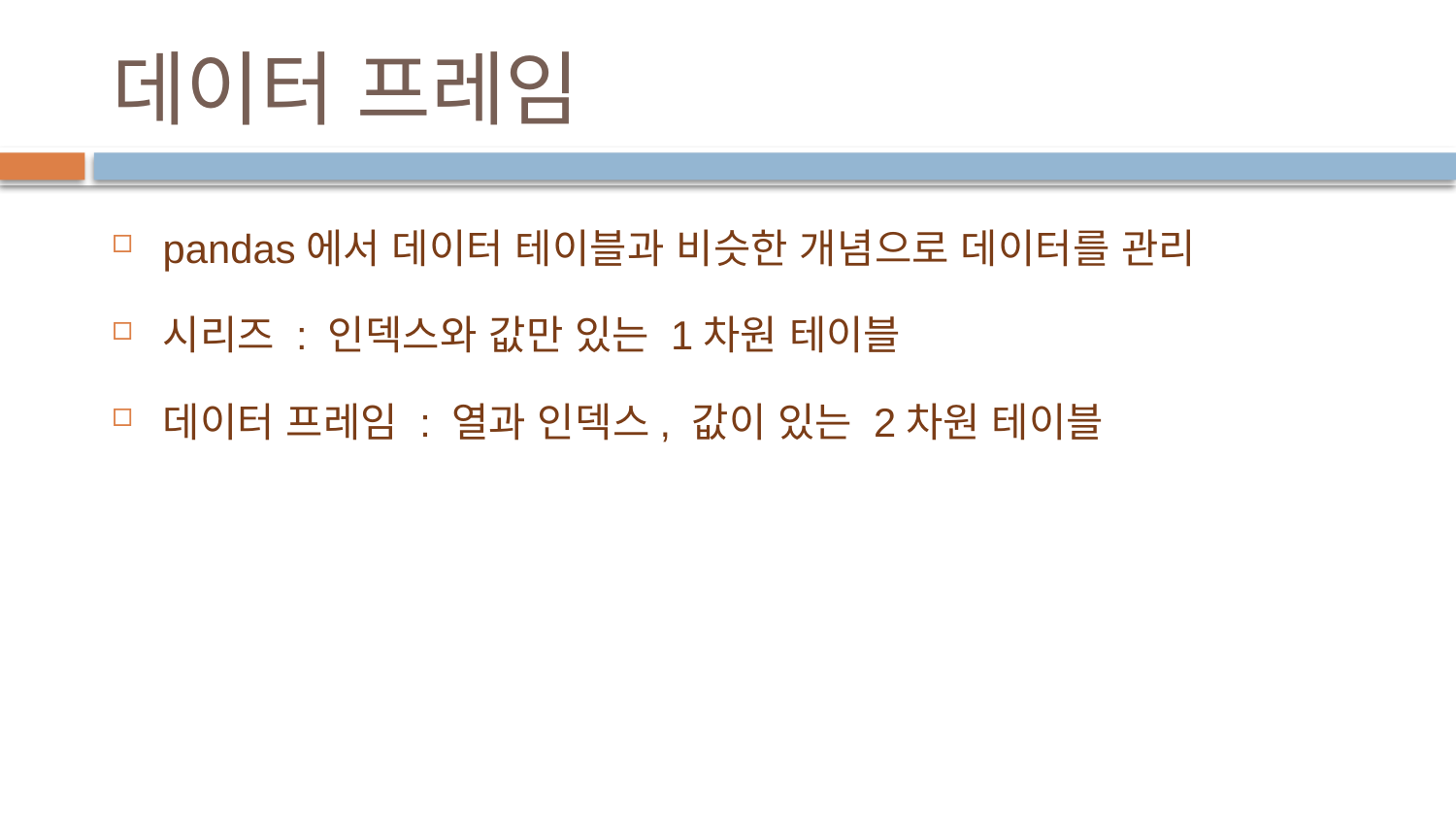

# 데이터 프레임
pandas에서 데이터 테이블과 비슷한 개념으로 데이터를 관리
시리즈 : 인덱스와 값만 있는 1차원 테이블
데이터 프레임 : 열과 인덱스, 값이 있는 2차원 테이블